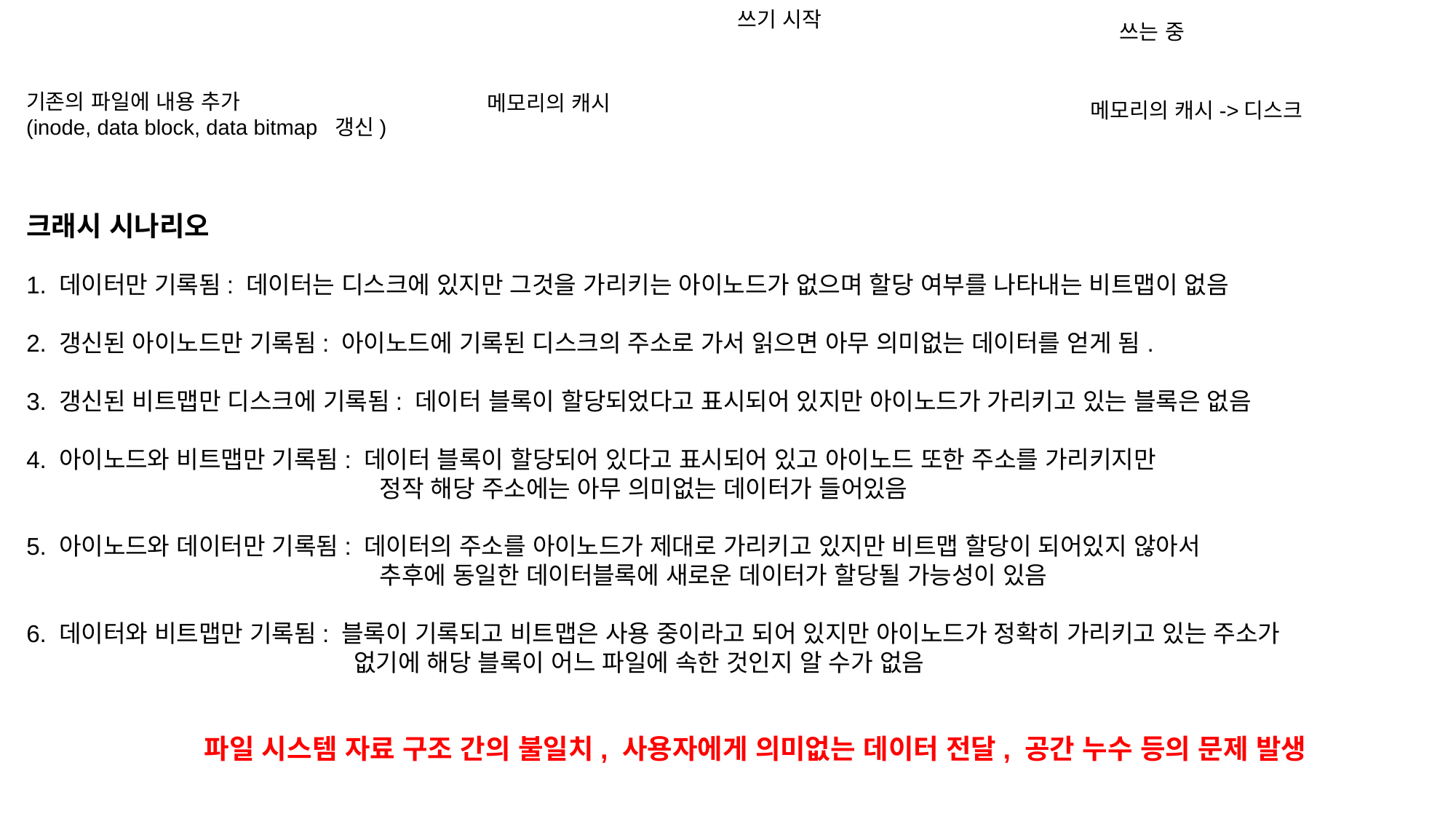

쓰기 시작
쓰는 중
기존의 파일에 내용 추가
(inode, data block, data bitmap  갱신)
메모리의 캐시
메모리의 캐시->디스크
크래시 시나리오
1. 데이터만 기록됨: 데이터는 디스크에 있지만 그것을 가리키는 아이노드가 없으며 할당 여부를 나타내는 비트맵이 없음

2. 갱신된 아이노드만 기록됨: 아이노드에 기록된 디스크의 주소로 가서 읽으면 아무 의미없는 데이터를 얻게 됨.

3. 갱신된 비트맵만 디스크에 기록됨: 데이터 블록이 할당되었다고 표시되어 있지만 아이노드가 가리키고 있는 블록은 없음

4. 아이노드와 비트맵만 기록됨: 데이터 블록이 할당되어 있다고 표시되어 있고 아이노드 또한 주소를 가리키지만
 			   정작 해당 주소에는 아무 의미없는 데이터가 들어있음

5. 아이노드와 데이터만 기록됨: 데이터의 주소를 아이노드가 제대로 가리키고 있지만 비트맵 할당이 되어있지 않아서
   추후에 동일한 데이터블록에 새로운 데이터가 할당될 가능성이 있음

6. 데이터와 비트맵만 기록됨: 블록이 기록되고 비트맵은 사용 중이라고 되어 있지만 아이노드가 정확히 가리키고 있는 주소가
없기에 해당 블록이 어느 파일에 속한 것인지 알 수가 없음
파일 시스템 자료 구조 간의 불일치, 사용자에게 의미없는 데이터 전달, 공간 누수 등의 문제 발생